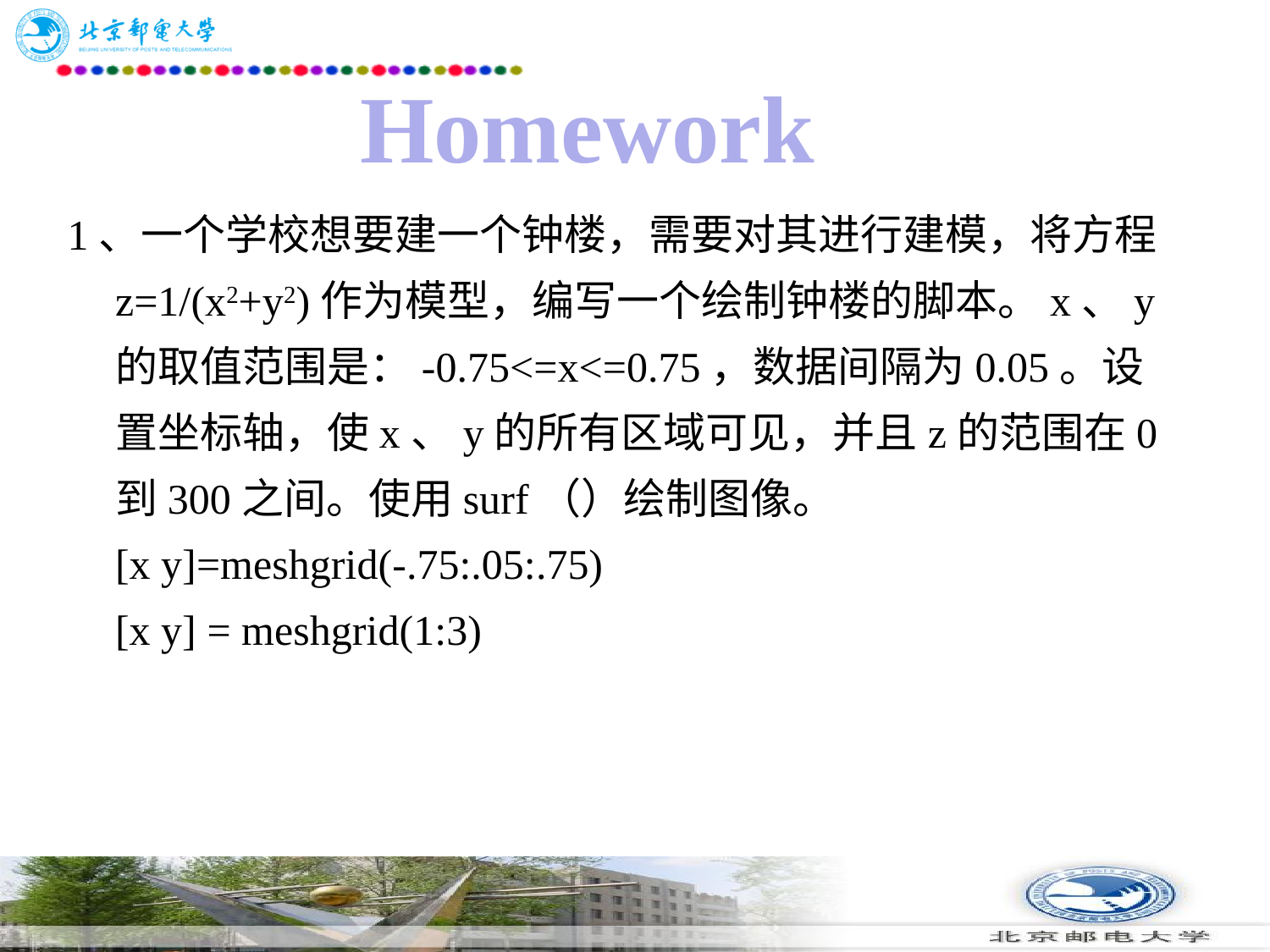

Homework
#
1、一个学校想要建一个钟楼，需要对其进行建模，将方程z=1/(x2+y2)作为模型，编写一个绘制钟楼的脚本。x、y的取值范围是：-0.75<=x<=0.75，数据间隔为0.05。设置坐标轴，使x、y的所有区域可见，并且z的范围在0到300之间。使用surf（）绘制图像。
[x y]=meshgrid(-.75:.05:.75)
[x y] = meshgrid(1:3)